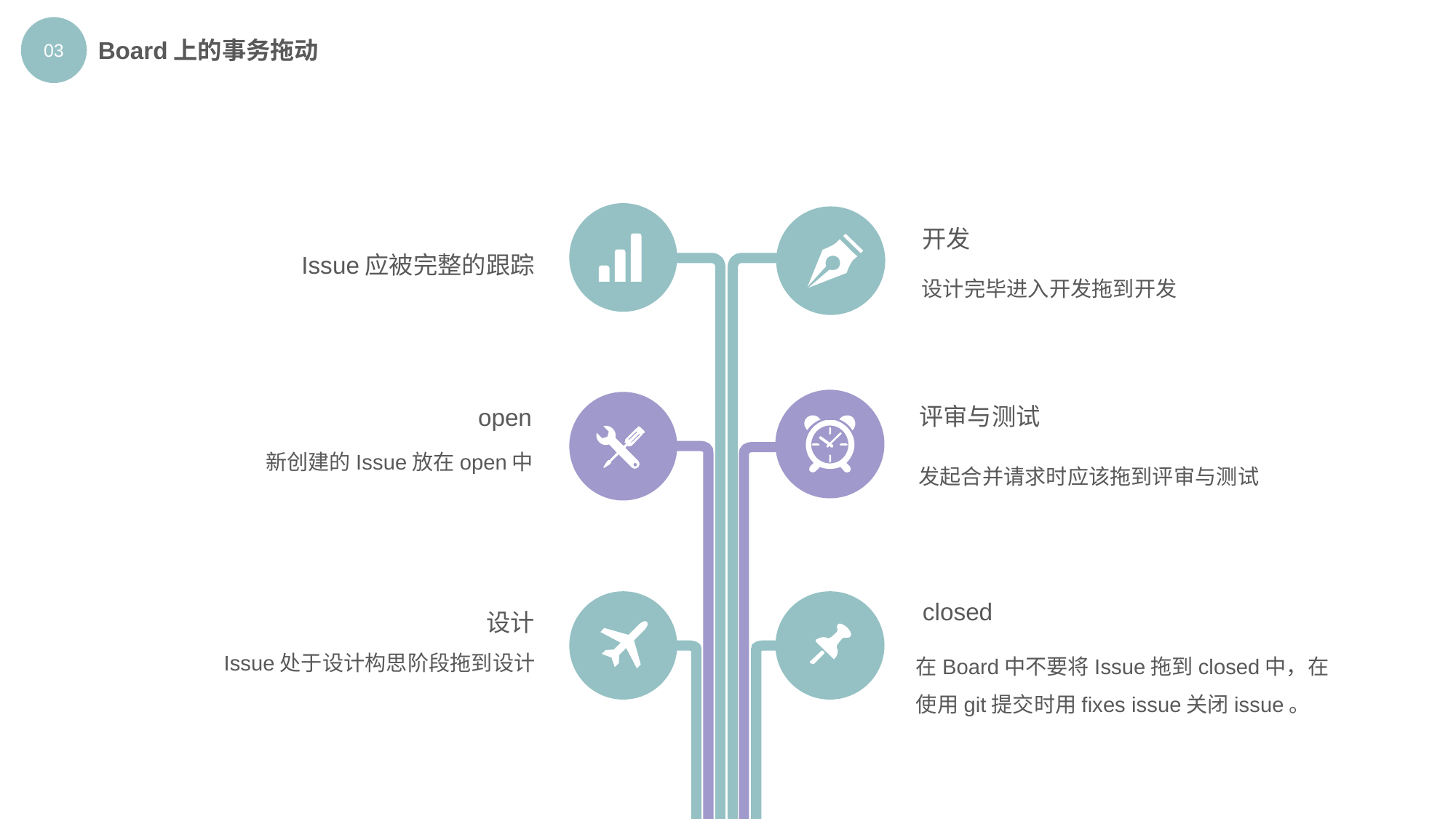

03
Board上的事务拖动

开发
Issue应被完整的跟踪
设计完毕进入开发拖到开发

评审与测试
open
新创建的Issue放在open中
发起合并请求时应该拖到评审与测试
closed

设计
Issue处于设计构思阶段拖到设计
在Board中不要将Issue拖到closed中，在使用git提交时用fixes issue关闭issue。